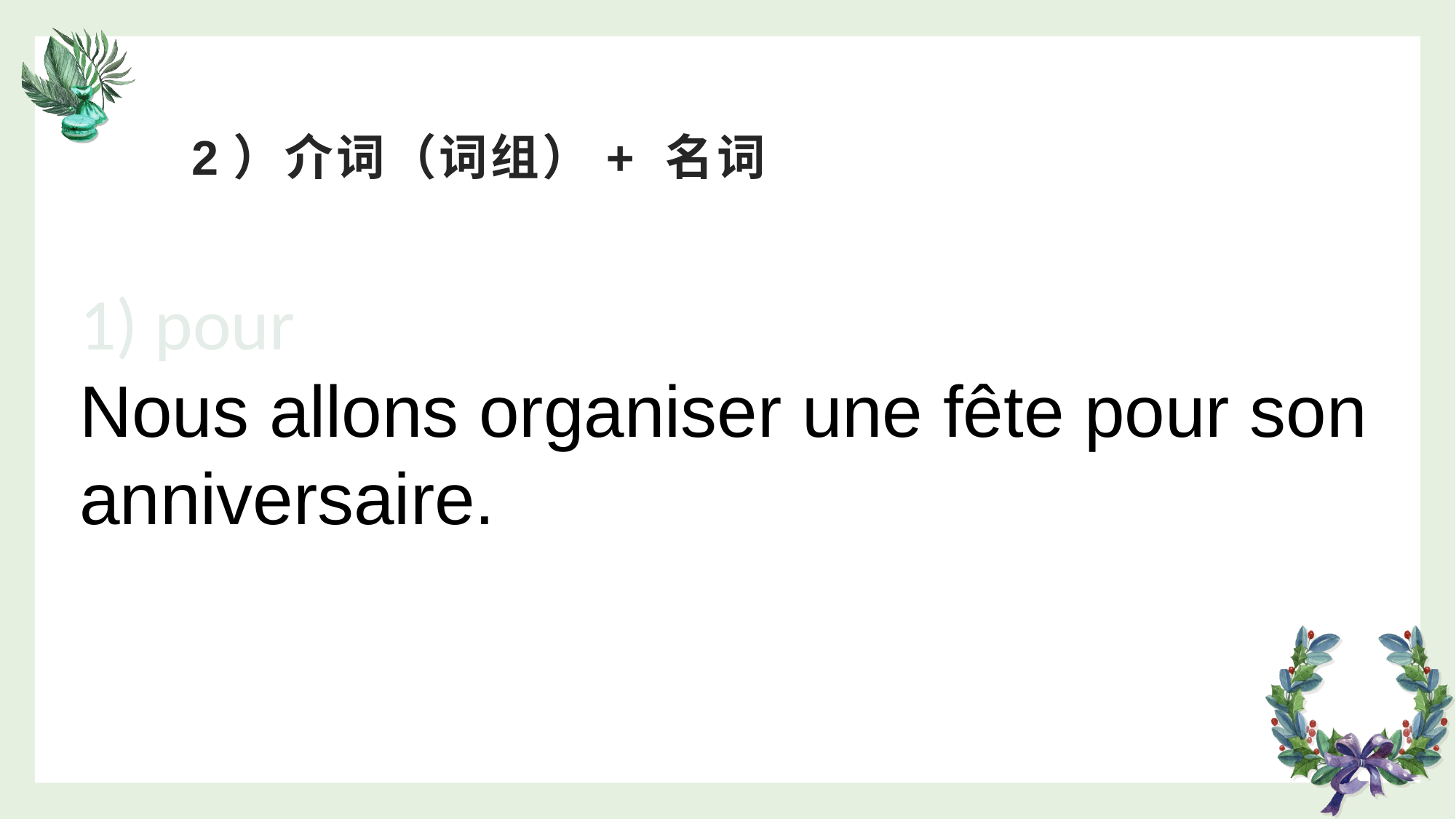

# 2）介词（词组）+ 名词
1) pour
Nous allons organiser une fête pour son anniversaire.